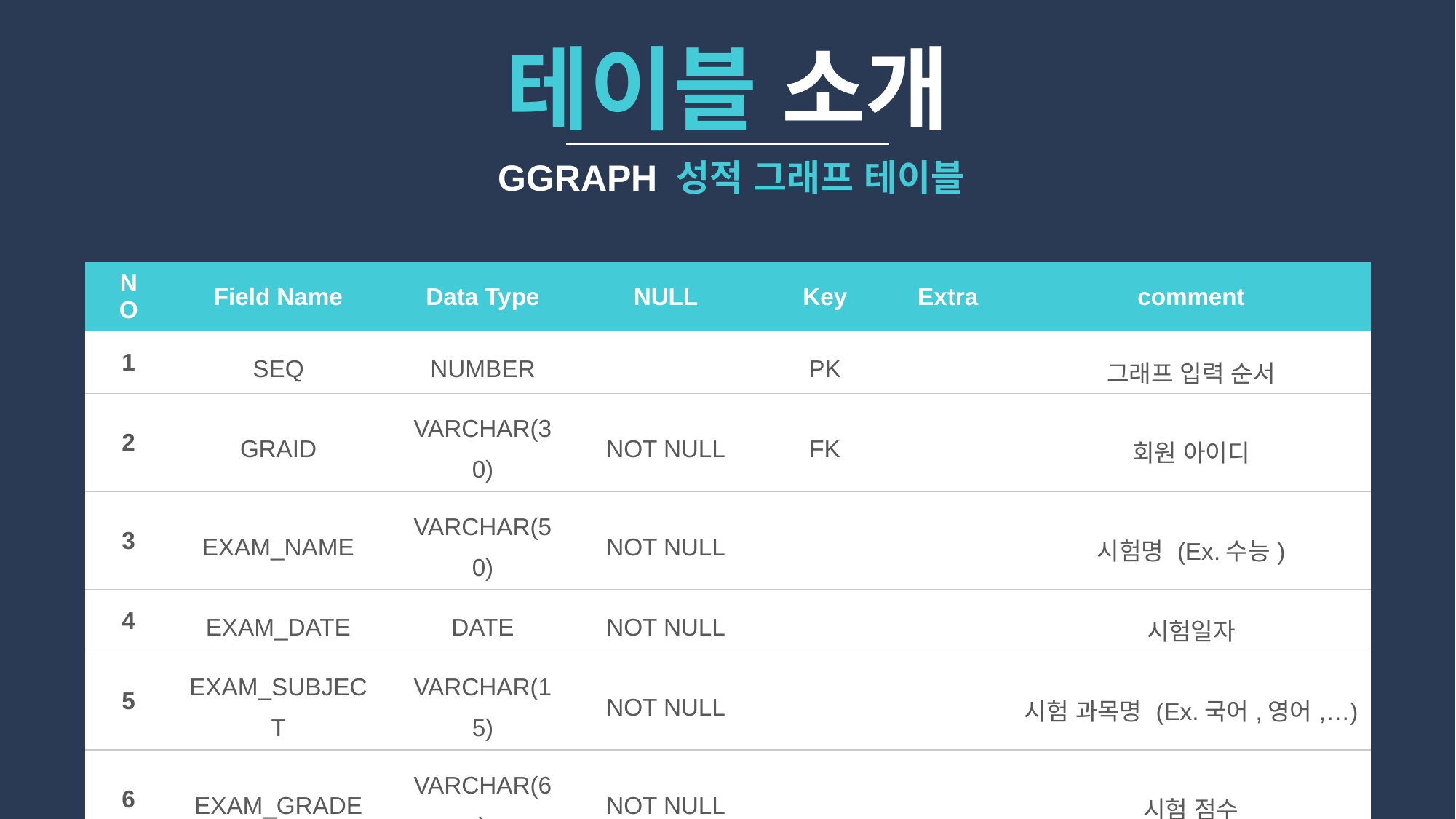

테이블 소개
 GGRAPH 성적 그래프 테이블
| NO | Field Name | Data Type | NULL | Key | Extra | comment |
| --- | --- | --- | --- | --- | --- | --- |
| 1 | SEQ | NUMBER |  | PK |  | 그래프 입력 순서 |
| 2 | GRAID | VARCHAR(30) | NOT NULL | FK |  | 회원 아이디 |
| 3 | EXAM\_NAME | VARCHAR(50) | NOT NULL |  |  | 시험명 (Ex.수능) |
| 4 | EXAM\_DATE | DATE | NOT NULL |  |  | 시험일자 |
| 5 | EXAM\_SUBJECT | VARCHAR(15) | NOT NULL |  |  | 시험 과목명 (Ex.국어,영어,…) |
| 6 | EXAM\_GRADE | VARCHAR(6) | NOT NULL |  |  | 시험 점수 |